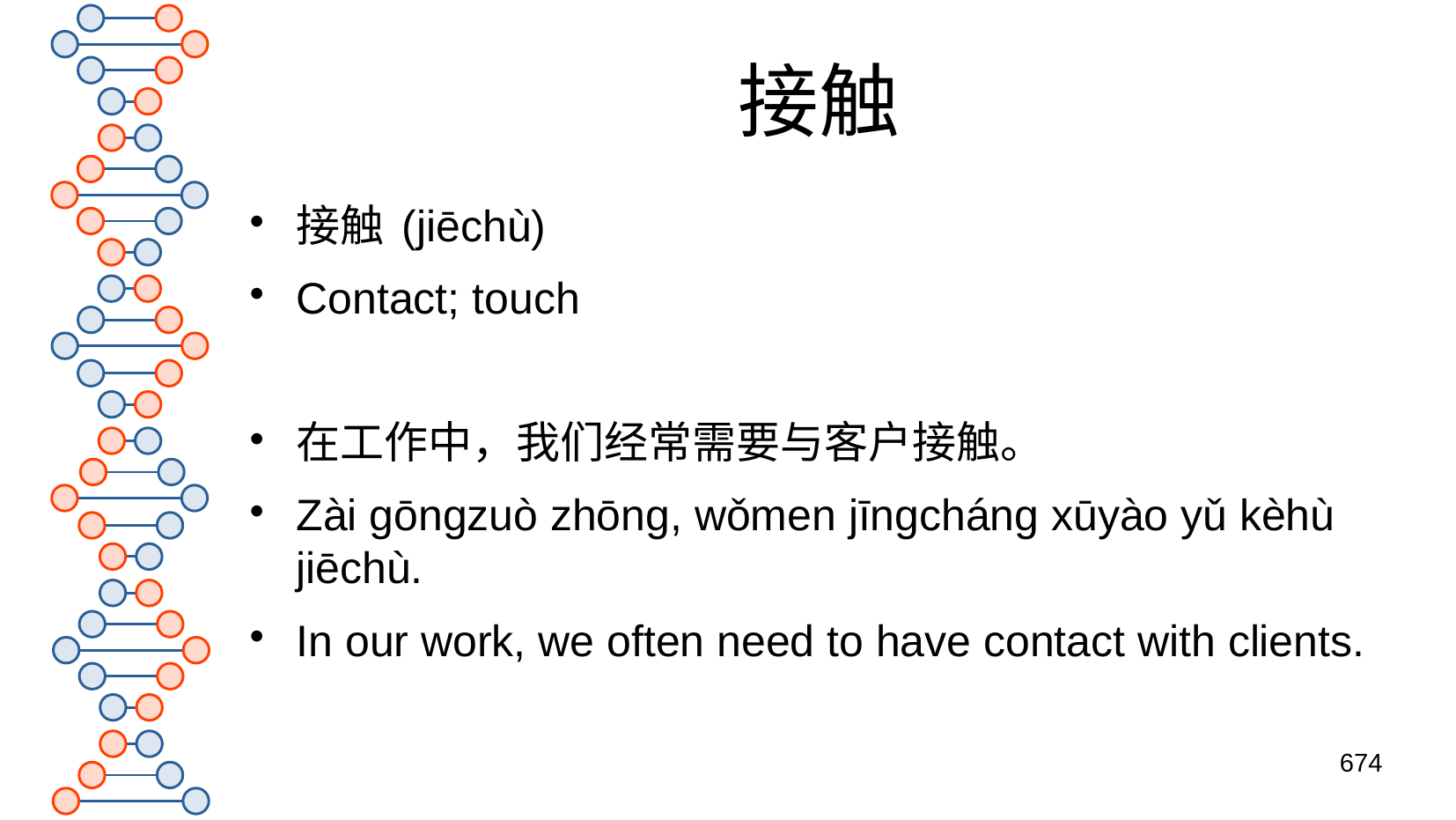

# 接触
接触 (jiēchù)
Contact; touch

在工作中，我们经常需要与客户接触。
Zài gōngzuò zhōng, wǒmen jīngcháng xūyào yǔ kèhù jiēchù.
In our work, we often need to have contact with clients.

674